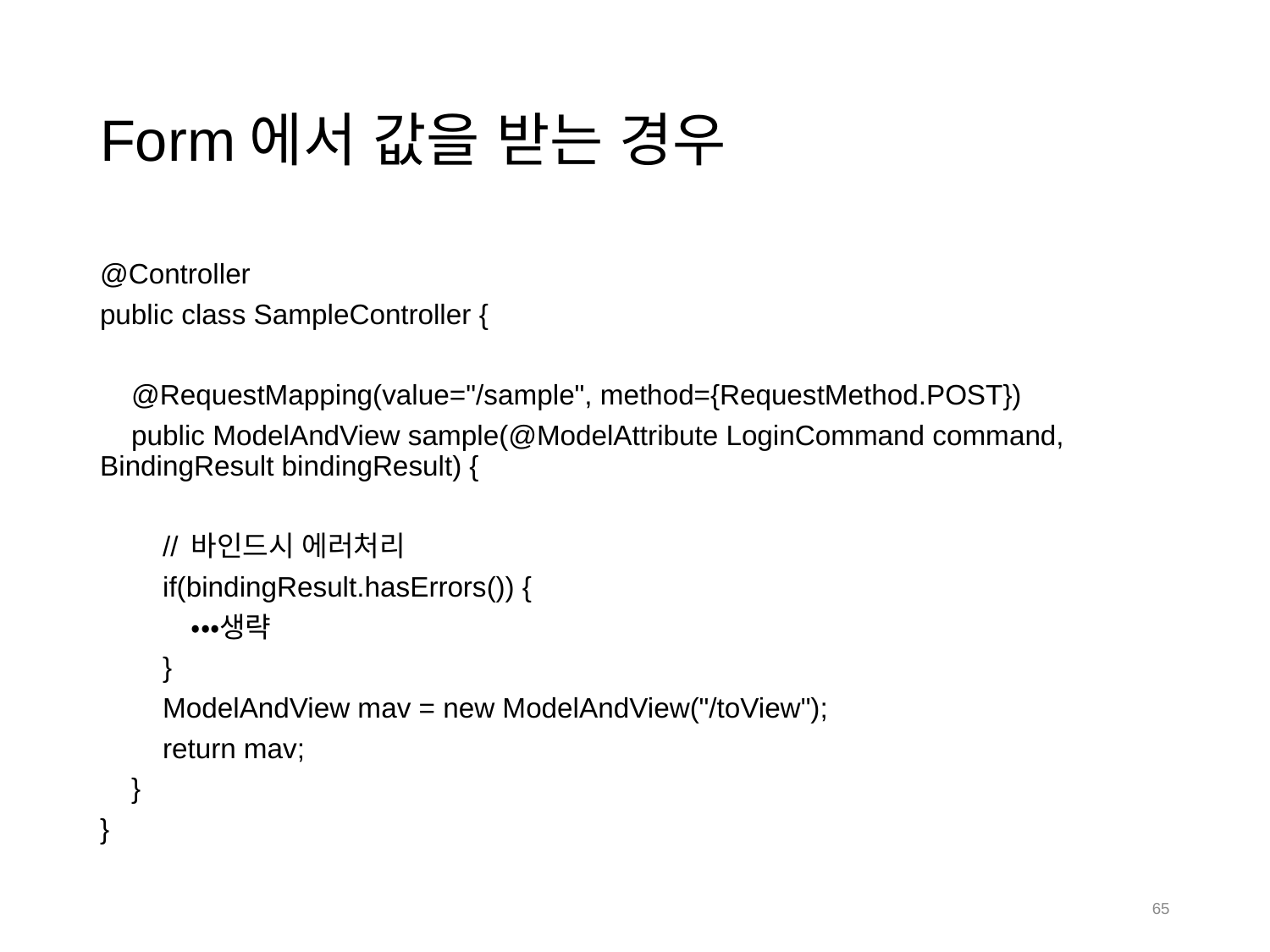

# Form에서 값을 받는 경우
@Controller
public class SampleController {

    @RequestMapping(value="/sample", method={RequestMethod.POST})
    public ModelAndView sample(@ModelAttribute LoginCommand command, BindingResult bindingResult) {

        // 바인드시 에러처리
        if(bindingResult.hasErrors()) {
           ・・・생략
        }
        ModelAndView mav = new ModelAndView("/toView");
        return mav;
    }
}

65